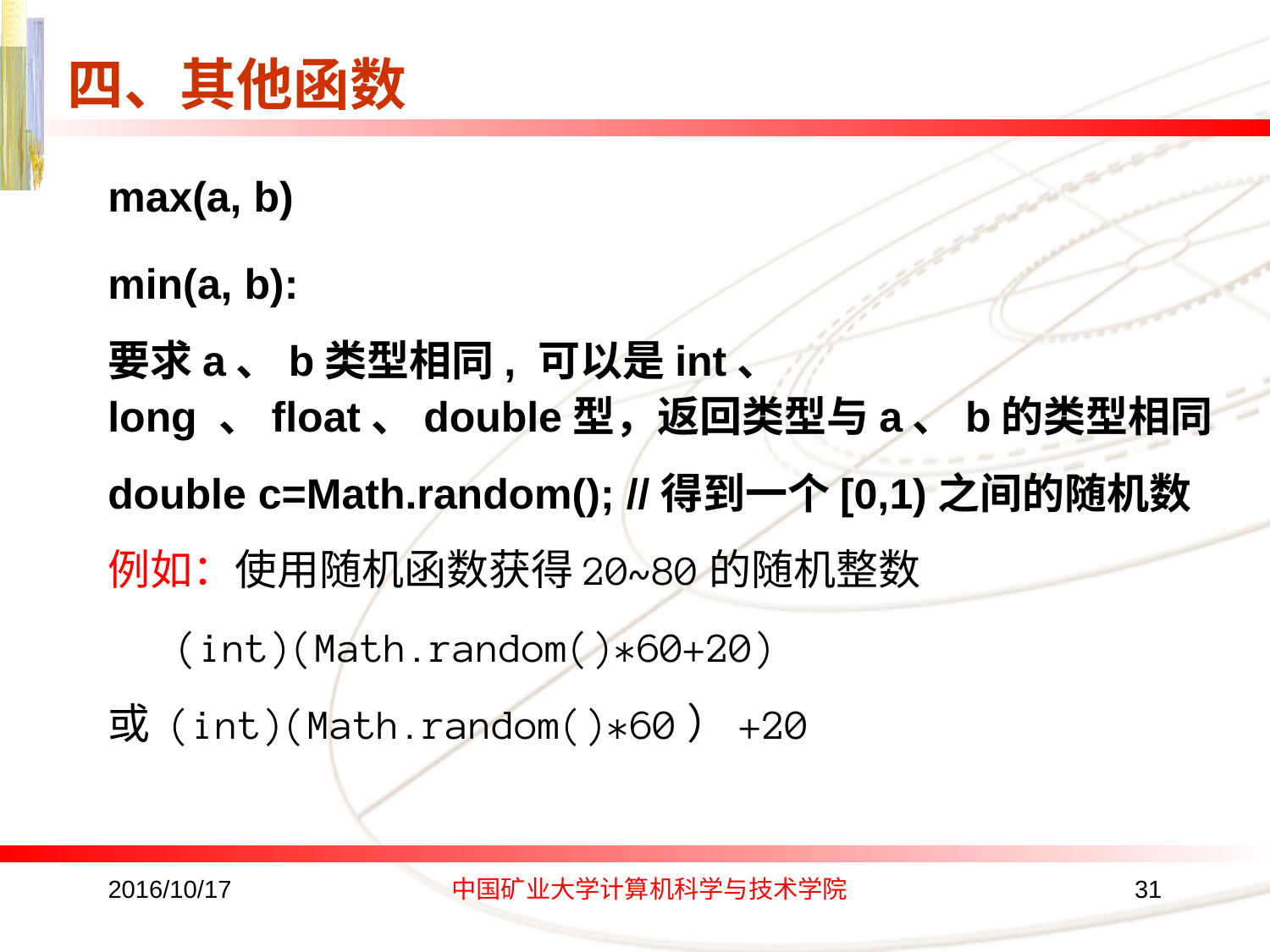

四、其他函数
max(a, b)
min(a, b):
要求a、b类型相同, 可以是int、 long 、float、double型，返回类型与a、b的类型相同
double c=Math.random(); //得到一个[0,1)之间的随机数
例如：使用随机函数获得20~80的随机整数
   (int)(Math.random()*60+20)
或 (int)(Math.random()*60）+20
2016/10/17
中国矿业大学计算机科学与技术学院
31